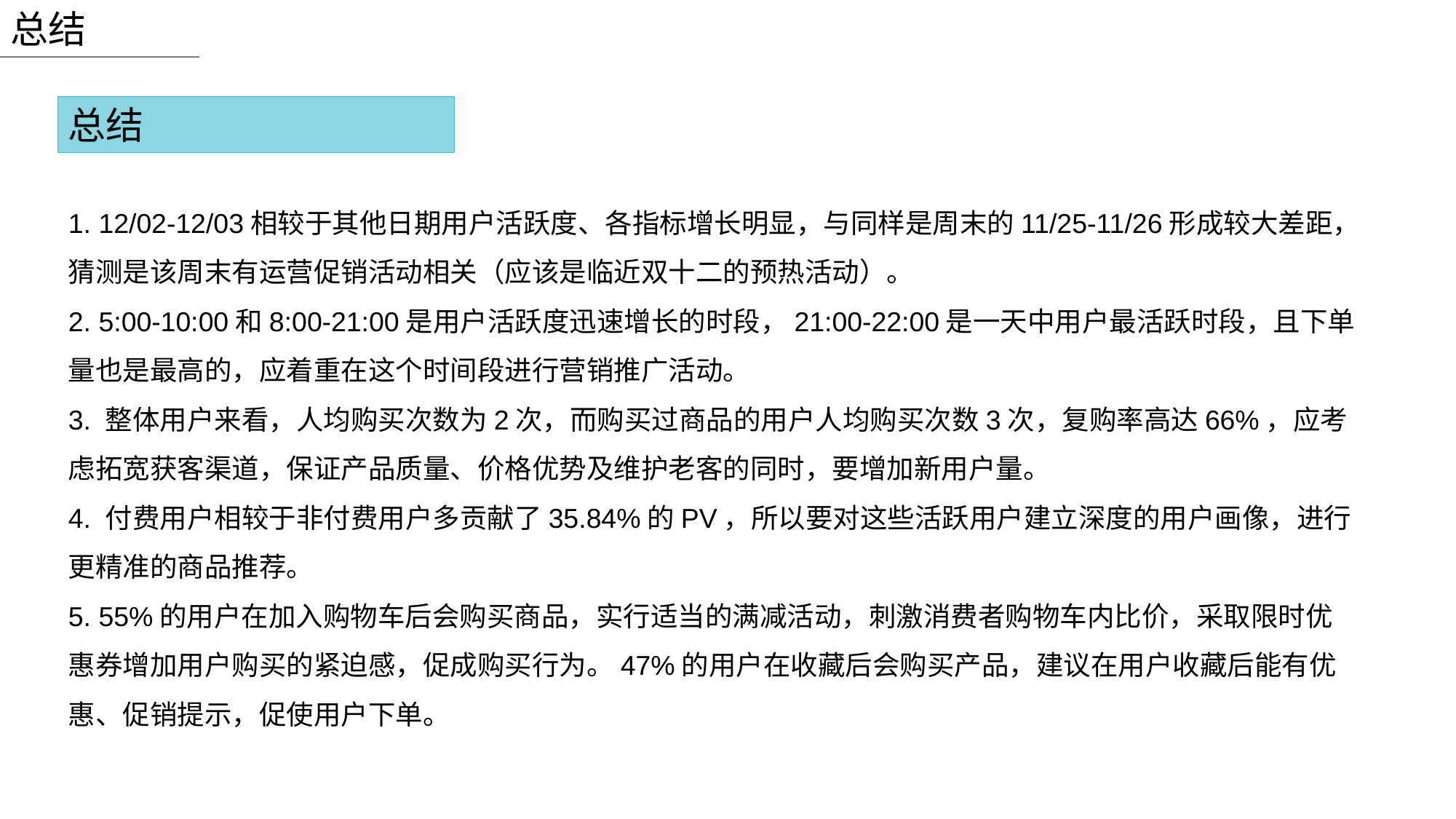

总结
总结
1. 12/02-12/03相较于其他日期用户活跃度、各指标增长明显，与同样是周末的11/25-11/26形成较大差距，猜测是该周末有运营促销活动相关（应该是临近双十二的预热活动）。
2. 5:00-10:00和8:00-21:00是用户活跃度迅速增长的时段，21:00-22:00是一天中用户最活跃时段，且下单量也是最高的，应着重在这个时间段进行营销推广活动。
3. 整体用户来看，人均购买次数为2次，而购买过商品的用户人均购买次数3次，复购率高达66%，应考虑拓宽获客渠道，保证产品质量、价格优势及维护老客的同时，要增加新用户量。
4. 付费用户相较于非付费用户多贡献了35.84%的PV，所以要对这些活跃用户建立深度的用户画像，进行更精准的商品推荐。
5. 55%的用户在加入购物车后会购买商品，实行适当的满减活动，刺激消费者购物车内比价，采取限时优惠券增加用户购买的紧迫感，促成购买行为。47%的用户在收藏后会购买产品，建议在用户收藏后能有优惠、促销提示，促使用户下单。